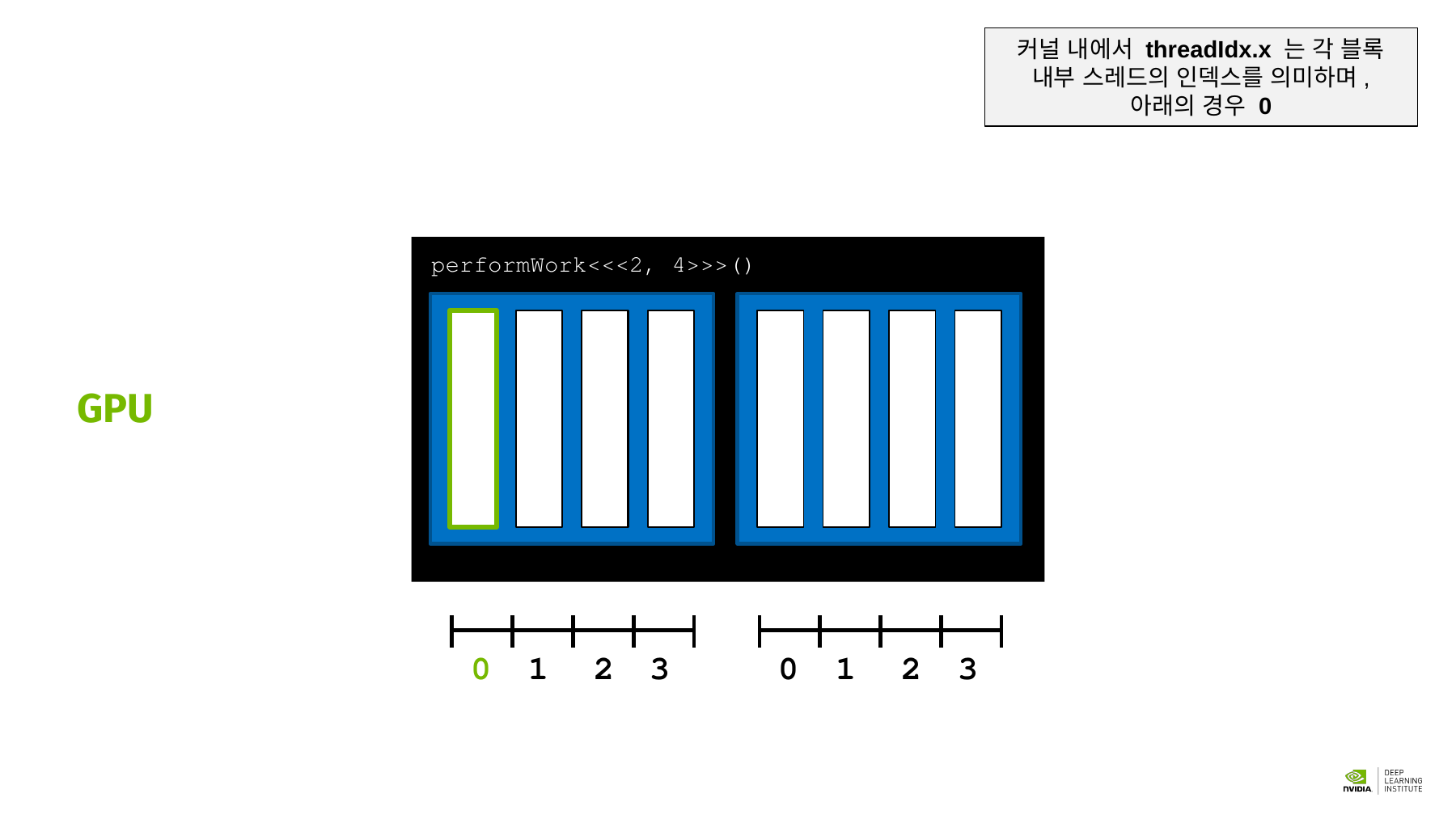

커널 내에서 threadIdx.x 는 각 블록 내부 스레드의 인덱스를 의미하며, 아래의 경우 0

performWork<<<2, 4>>>()

GPU
0
1
2
3
0
1
2
3